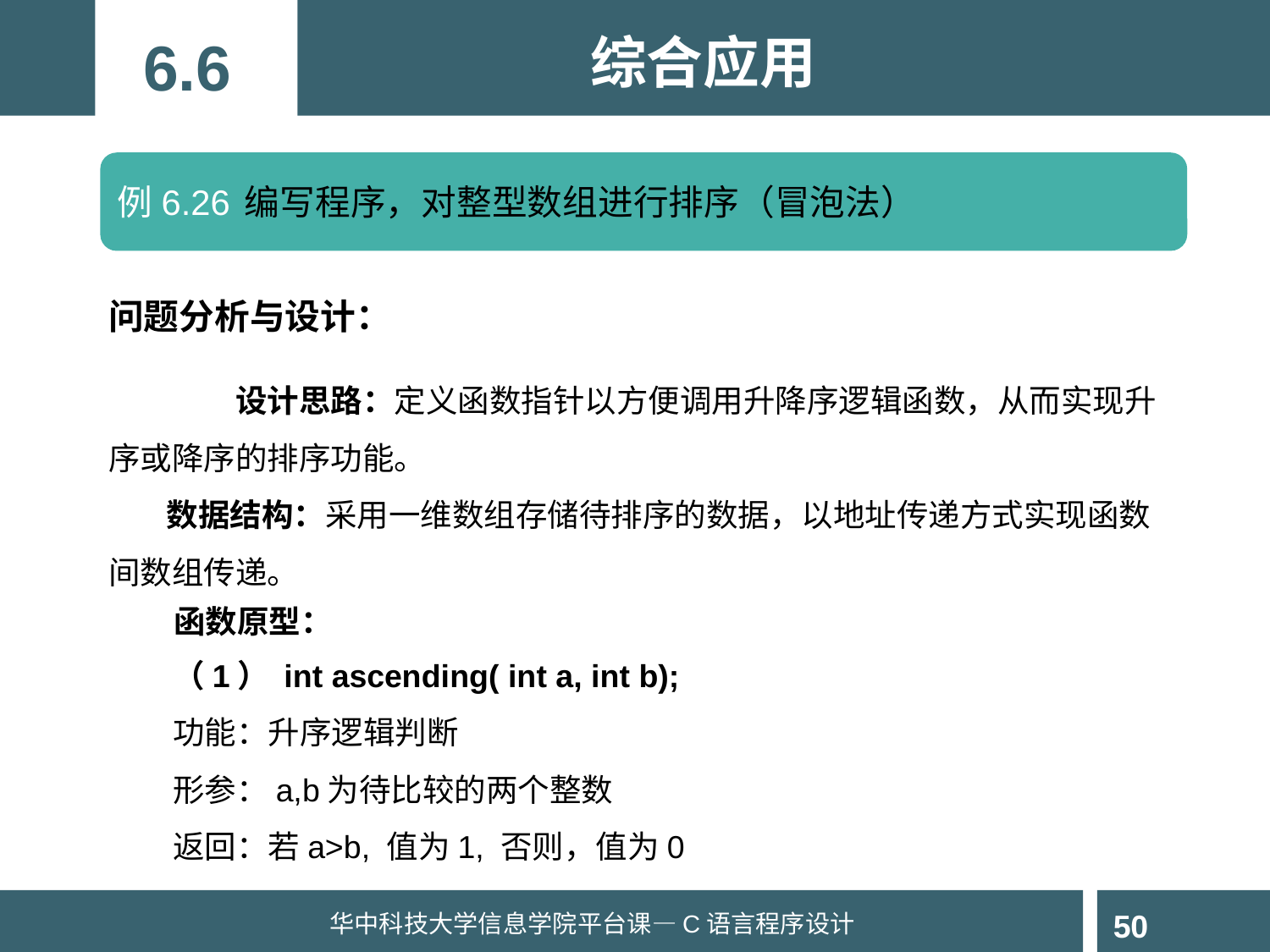

综合应用
6.6
例6.26	编写程序，对整型数组进行排序（冒泡法）
问题分析与设计：

	设计思路：定义函数指针以方便调用升降序逻辑函数，从而实现升序或降序的排序功能。
       数据结构：采用一维数组存储待排序的数据，以地址传递方式实现函数间数组传递。
函数原型：
（1） int ascending( int a, int b);
功能：升序逻辑判断
形参：a,b为待比较的两个整数
返回：若a>b, 值为1, 否则，值为0